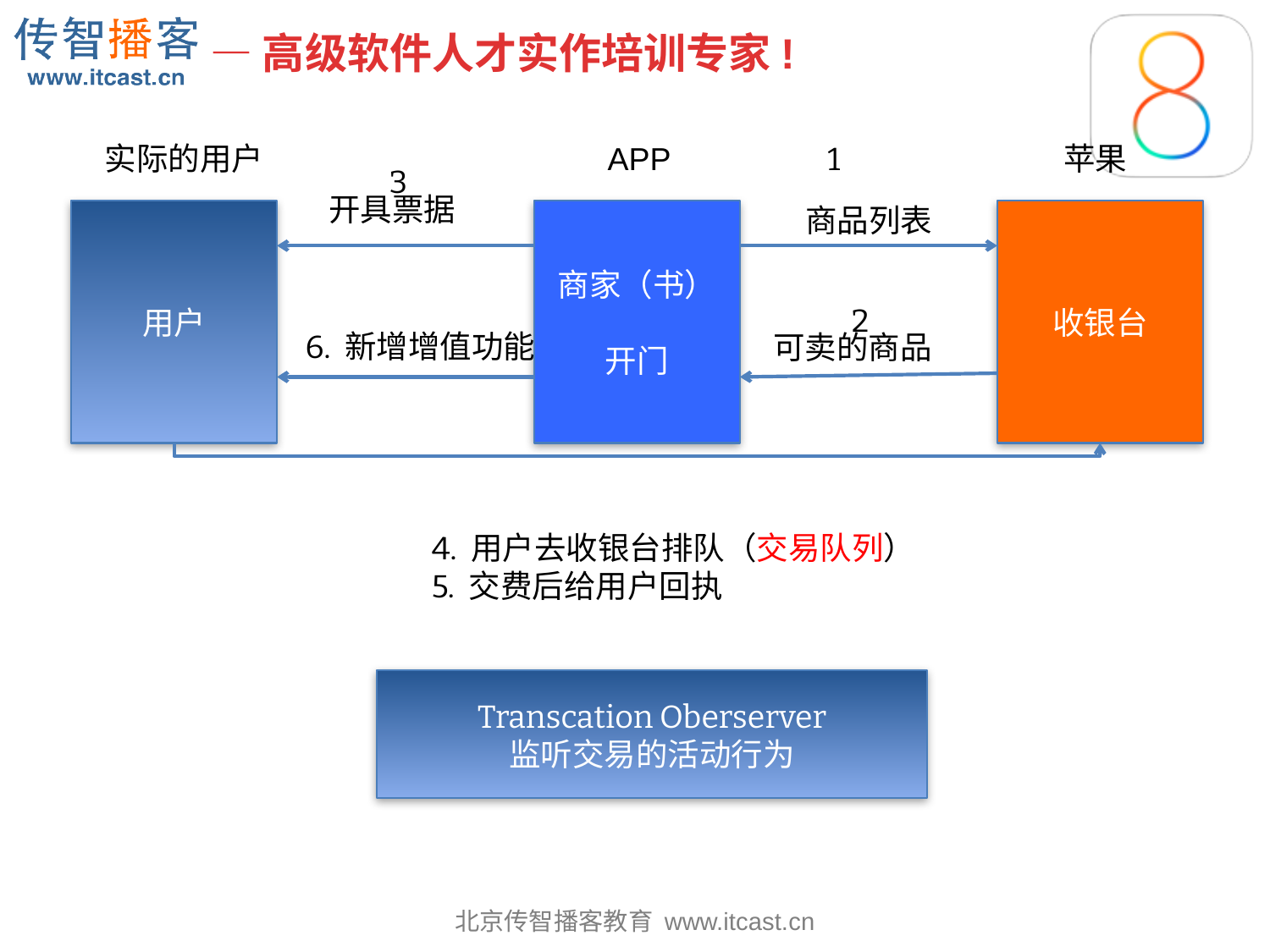

实际的用户
APP
1
苹果
3
开具票据
商品列表
收银台
用户
商家（书）

开门
2
6. 新增增值功能
可卖的商品
4. 用户去收银台排队（交易队列）
5. 交费后给用户回执
Transcation Oberserver
监听交易的活动行为